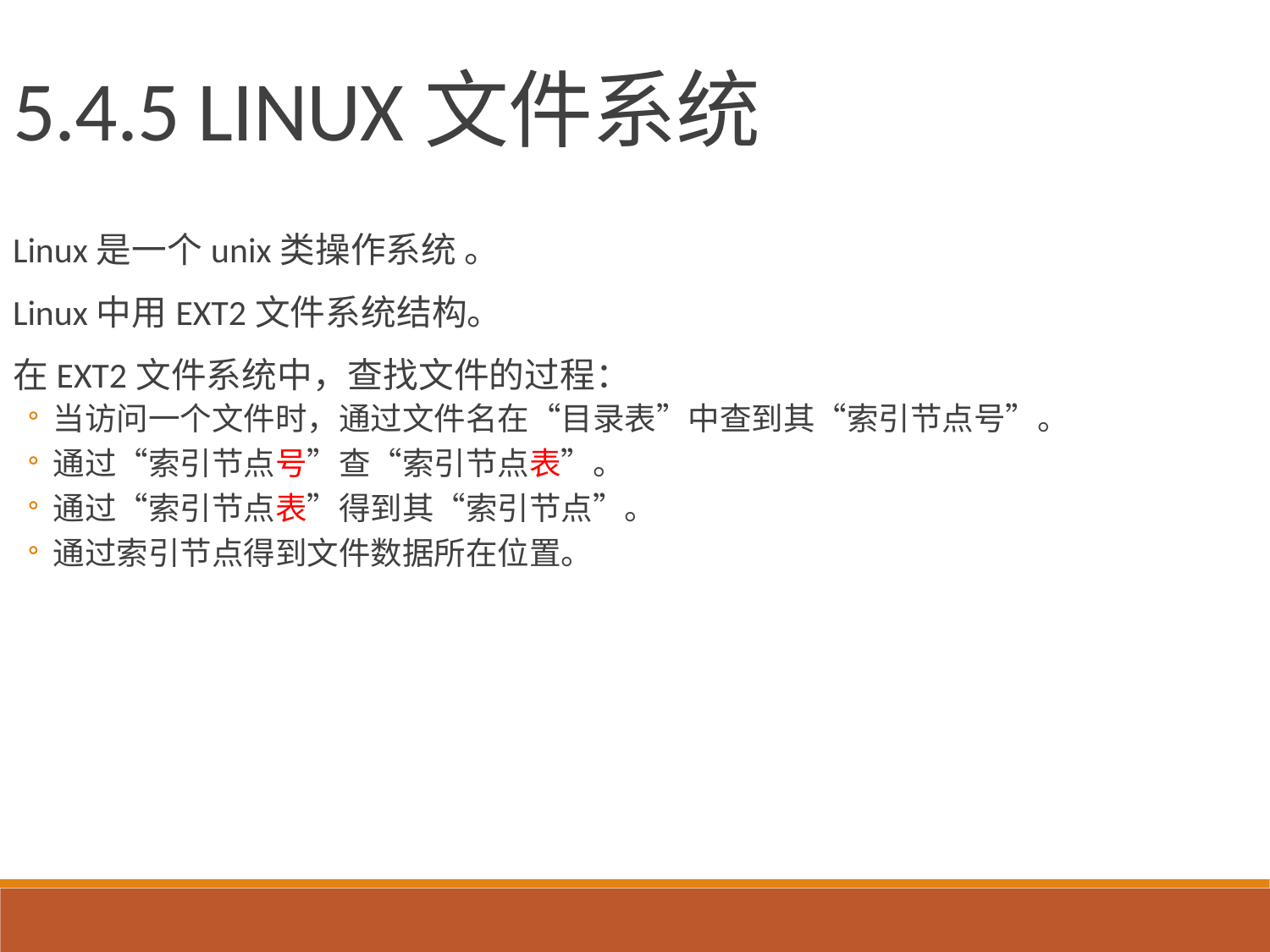

5.4.5 LINUX文件系统
Linux是一个unix类操作系统 。
Linux中用EXT2文件系统结构。
在EXT2文件系统中，查找文件的过程：
当访问一个文件时，通过文件名在“目录表”中查到其“索引节点号”。
通过“索引节点号”查“索引节点表”。
通过“索引节点表”得到其“索引节点”。
通过索引节点得到文件数据所在位置。